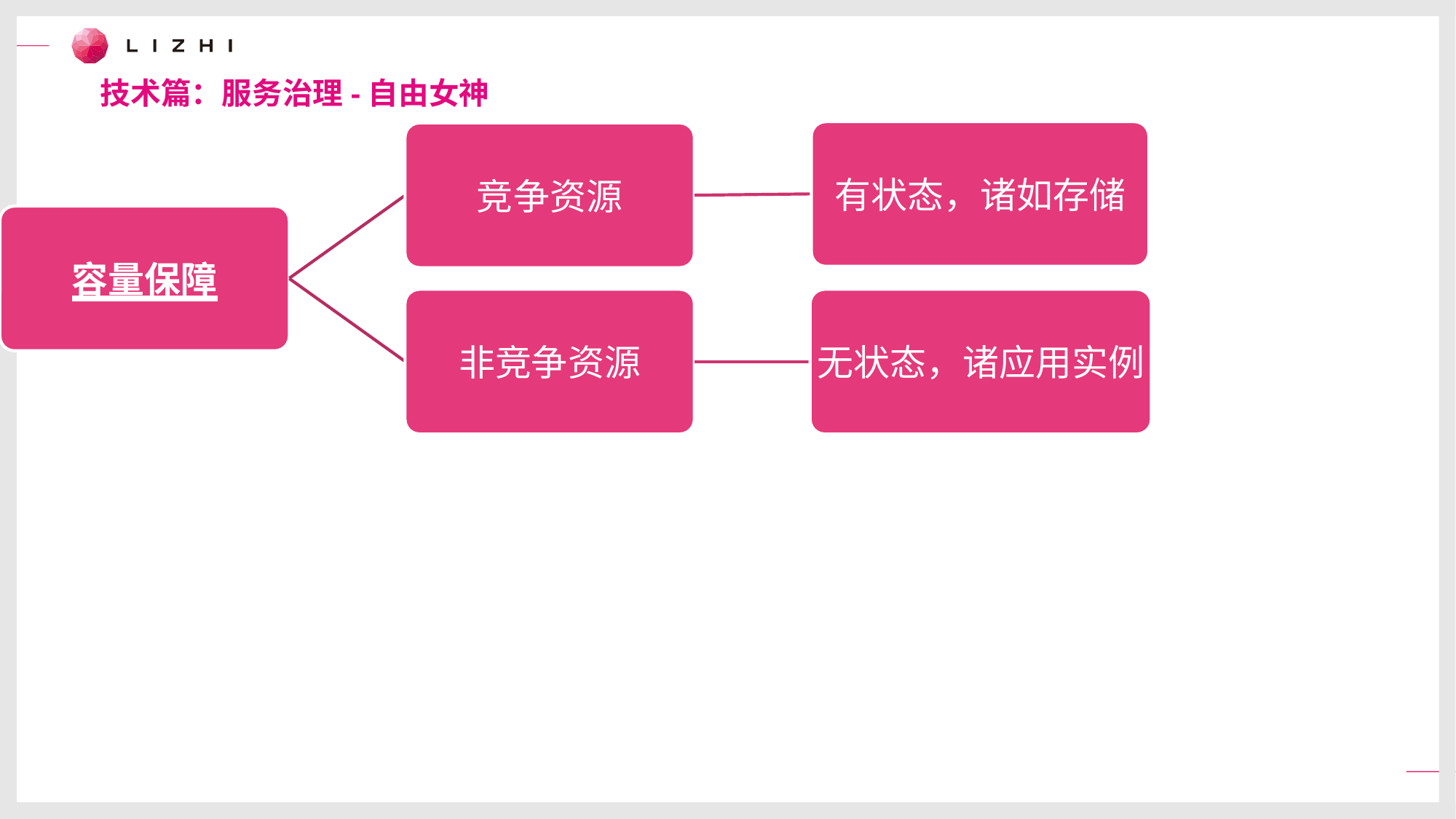

技术篇：服务治理-自由女神
容量保障

竞争资源

有状态，诸如存储

非竞争资源

无状态，诸应用实例